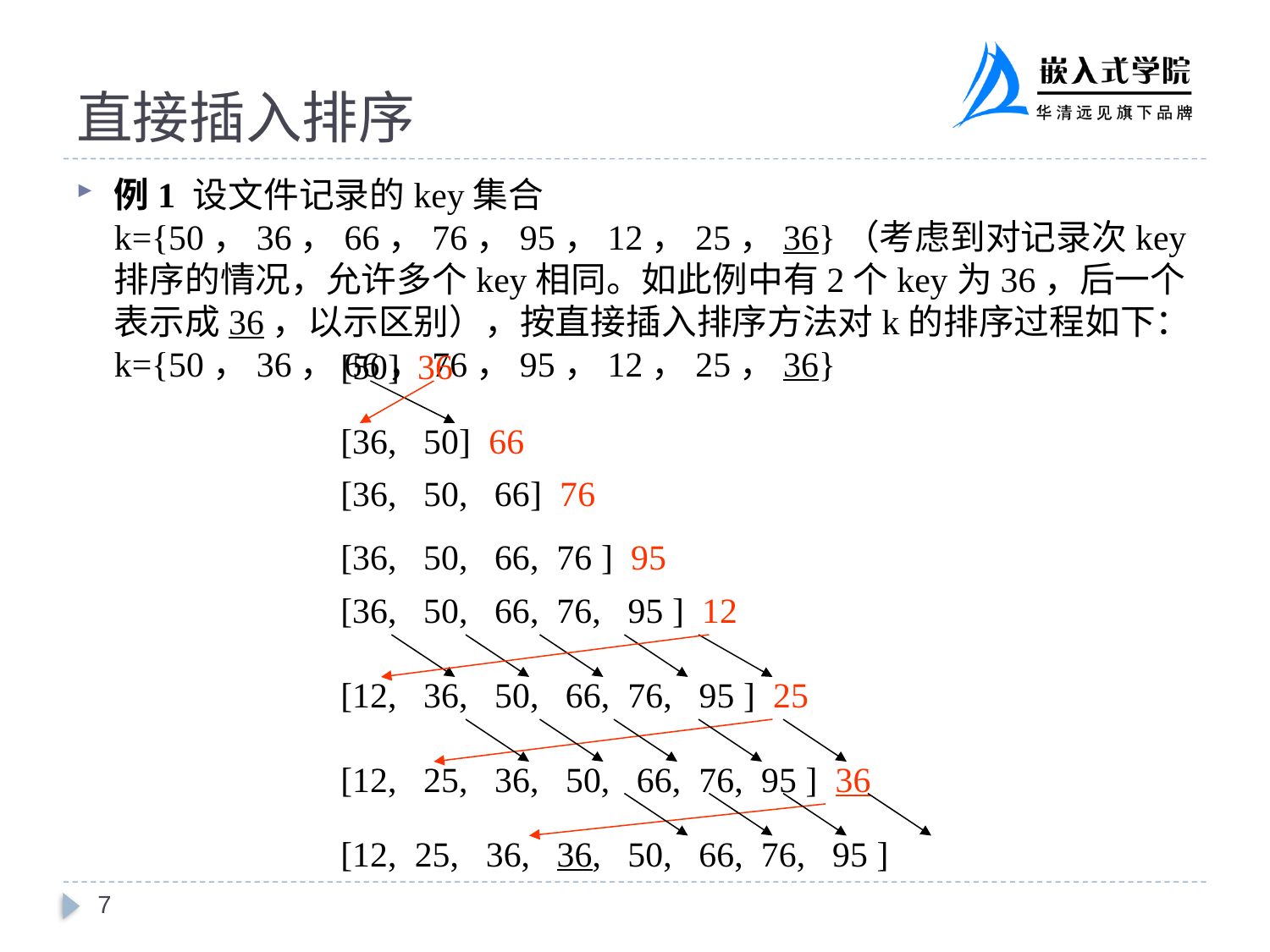

# 直接插入排序
例1 设文件记录的key集合k={50，36，66，76，95，12，25，36}（考虑到对记录次key排序的情况，允许多个key相同。如此例中有2个key为36，后一个表示成36，以示区别），按直接插入排序方法对k的排序过程如下：k={50，36，66，76，95，12，25，36}

[50]  36

[36,   50]  66
[36,   50,   66]  76
[36,   50,   66,  76 ]  95
[36,   50,   66,  76,   95 ]  12

[12,   36,   50,   66,  76,   95 ]  25

[12,   25,   36,   50,   66,  76,  95 ]  36

[12,  25,   36,   36,   50,   66,  76,   95 ]
7